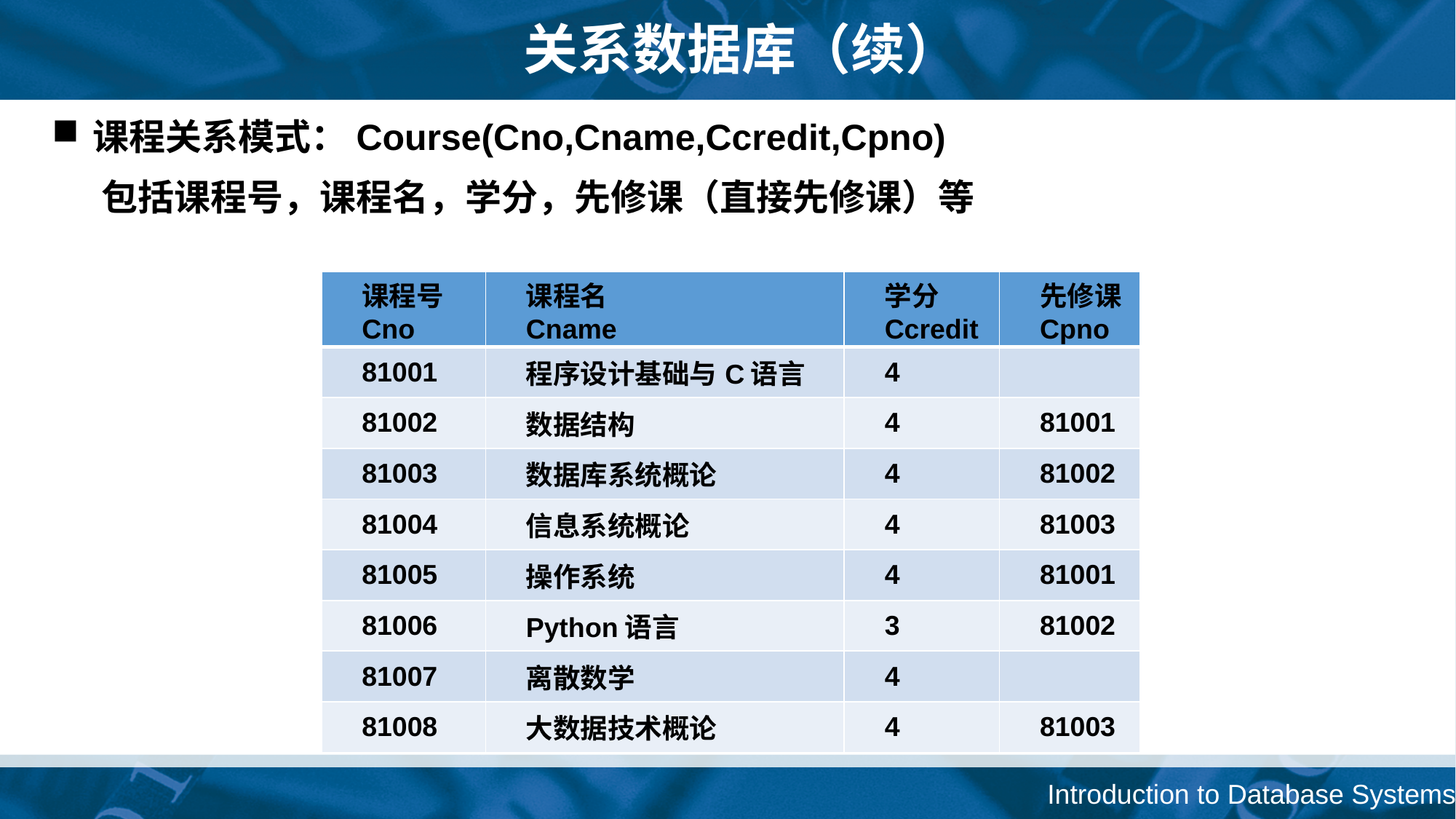

# 关系数据库（续）
课程关系模式：Course(Cno,Cname,Ccredit,Cpno)
     包括课程号，课程名，学分，先修课（直接先修课）等
| 课程号 Cno | 课程名 Cname | 学分 Ccredit | 先修课 Cpno |
| --- | --- | --- | --- |
| 81001 | 程序设计基础与C语言 | 4 |  |
| 81002 | 数据结构 | 4 | 81001 |
| 81003 | 数据库系统概论 | 4 | 81002 |
| 81004 | 信息系统概论 | 4 | 81003 |
| 81005 | 操作系统 | 4 | 81001 |
| 81006 | Python语言 | 3 | 81002 |
| 81007 | 离散数学 | 4 |  |
| 81008 | 大数据技术概论 | 4 | 81003 |